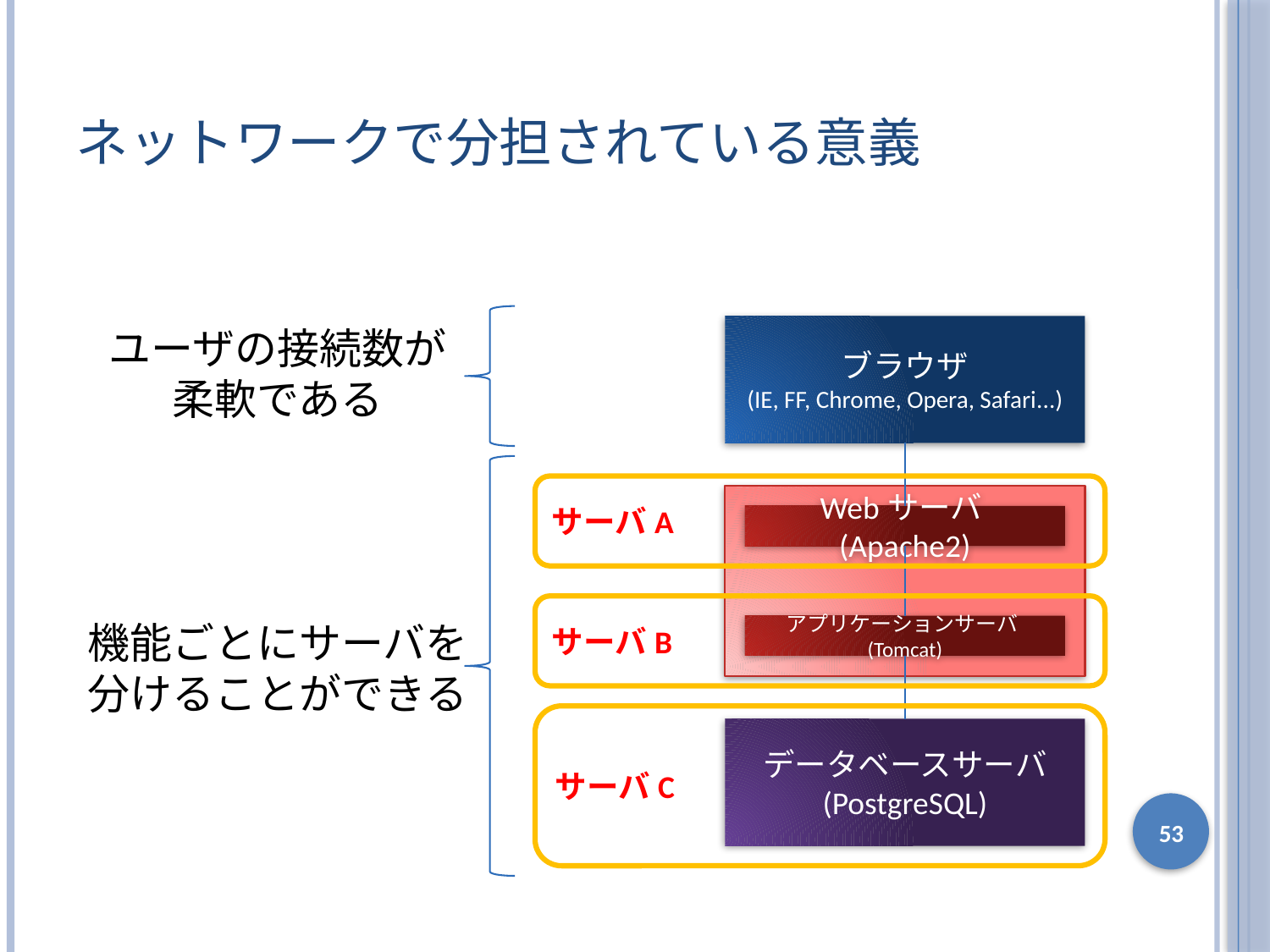

# ネットワークで分担されている意義

ユーザの接続数が
柔軟である
ブラウザ
(IE, FF, Chrome, Opera, Safari...)

サーバA

Webサーバ(Apache2)
サーバB
機能ごとにサーバを
分けることができる
アプリケーションサーバ(Tomcat)
サーバC
データベースサーバ
(PostgreSQL)
53